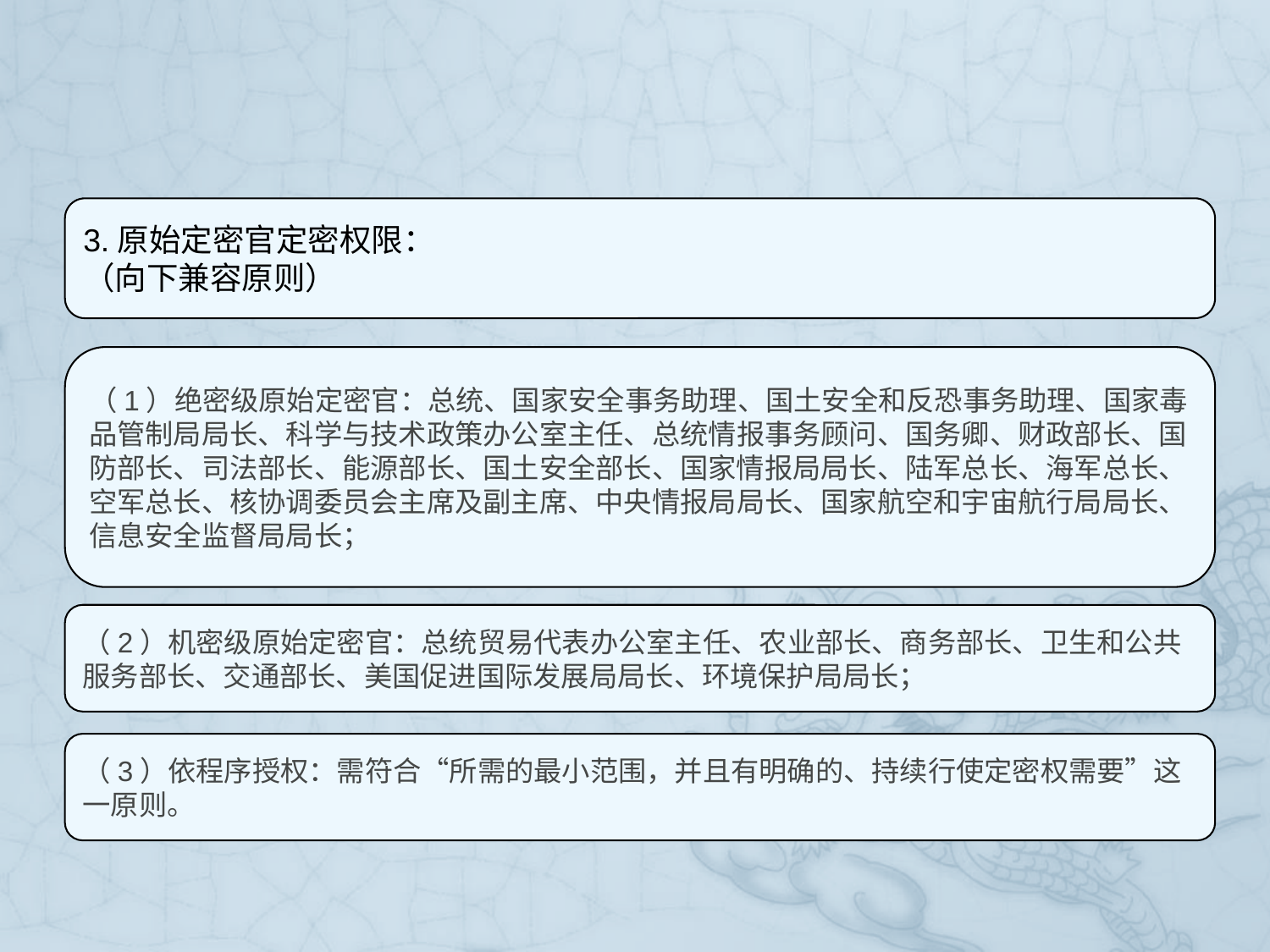

3.原始定密官定密权限：
（向下兼容原则）
（1）绝密级原始定密官：总统、国家安全事务助理、国土安全和反恐事务助理、国家毒品管制局局长、科学与技术政策办公室主任、总统情报事务顾问、国务卿、财政部长、国防部长、司法部长、能源部长、国土安全部长、国家情报局局长、陆军总长、海军总长、空军总长、核协调委员会主席及副主席、中央情报局局长、国家航空和宇宙航行局局长、信息安全监督局局长；
（2）机密级原始定密官：总统贸易代表办公室主任、农业部长、商务部长、卫生和公共服务部长、交通部长、美国促进国际发展局局长、环境保护局局长；
（3）依程序授权：需符合“所需的最小范围，并且有明确的、持续行使定密权需要”这一原则。